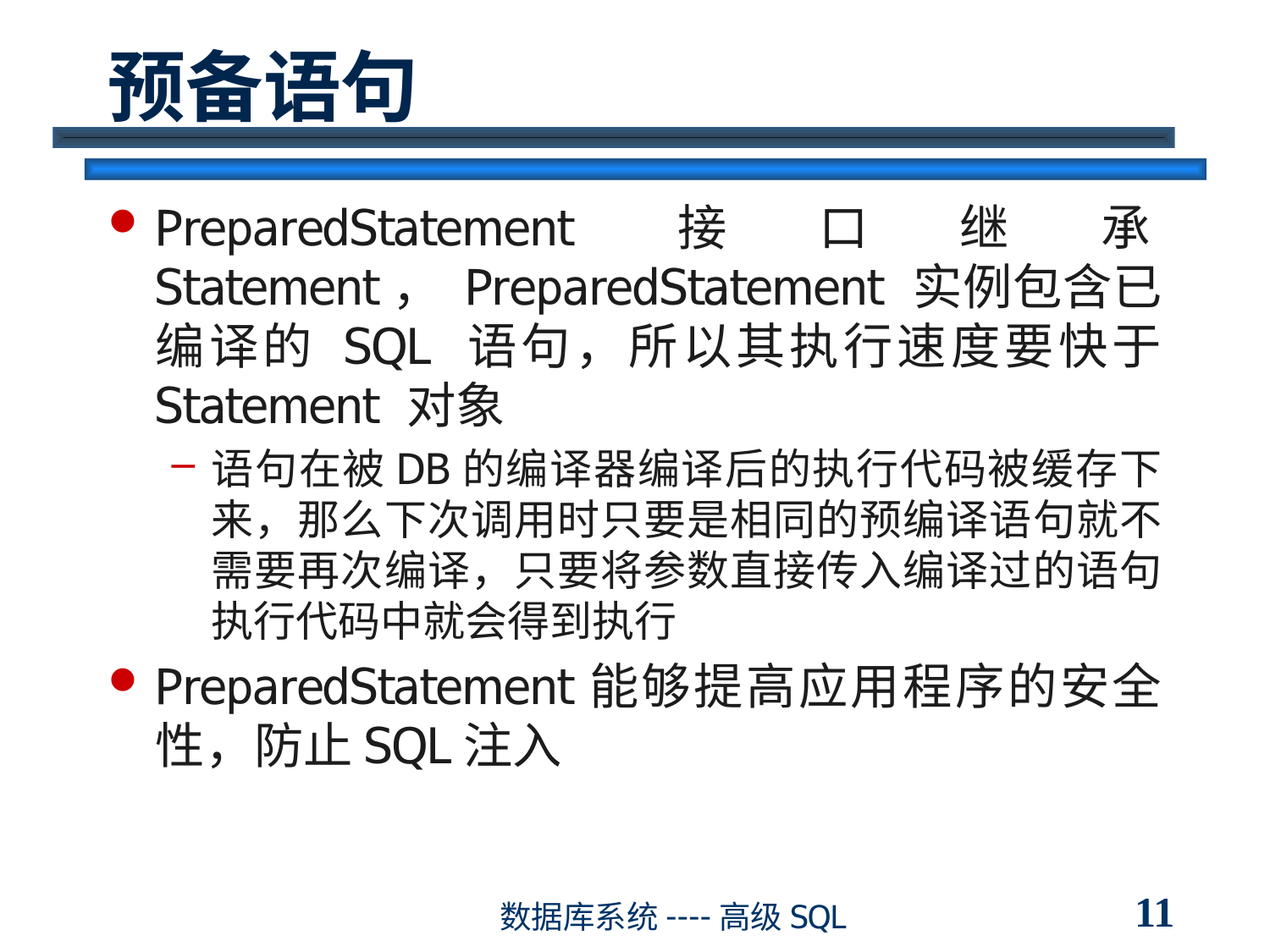

# 预备语句
PreparedStatement接口继承Statement， PreparedStatement 实例包含已编译的 SQL 语句，所以其执行速度要快于 Statement 对象
语句在被DB的编译器编译后的执行代码被缓存下来，那么下次调用时只要是相同的预编译语句就不需要再次编译，只要将参数直接传入编译过的语句执行代码中就会得到执行
PreparedStatement能够提高应用程序的安全性，防止SQL注入
11
数据库系统----高级SQL